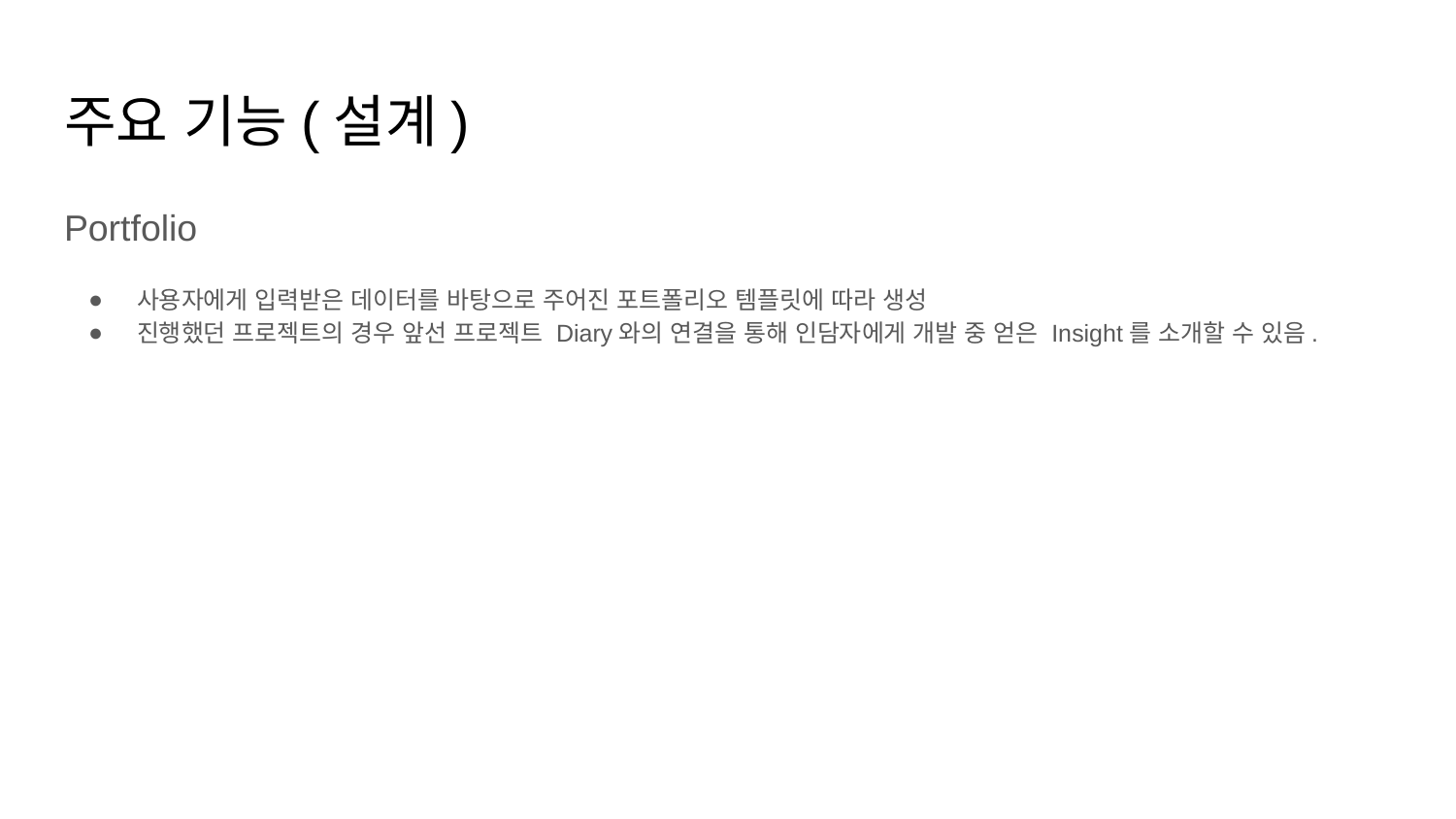

# 주요 기능(설계)
Portfolio
사용자에게 입력받은 데이터를 바탕으로 주어진 포트폴리오 템플릿에 따라 생성
진행했던 프로젝트의 경우 앞선 프로젝트 Diary와의 연결을 통해 인담자에게 개발 중 얻은 Insight를 소개할 수 있음.